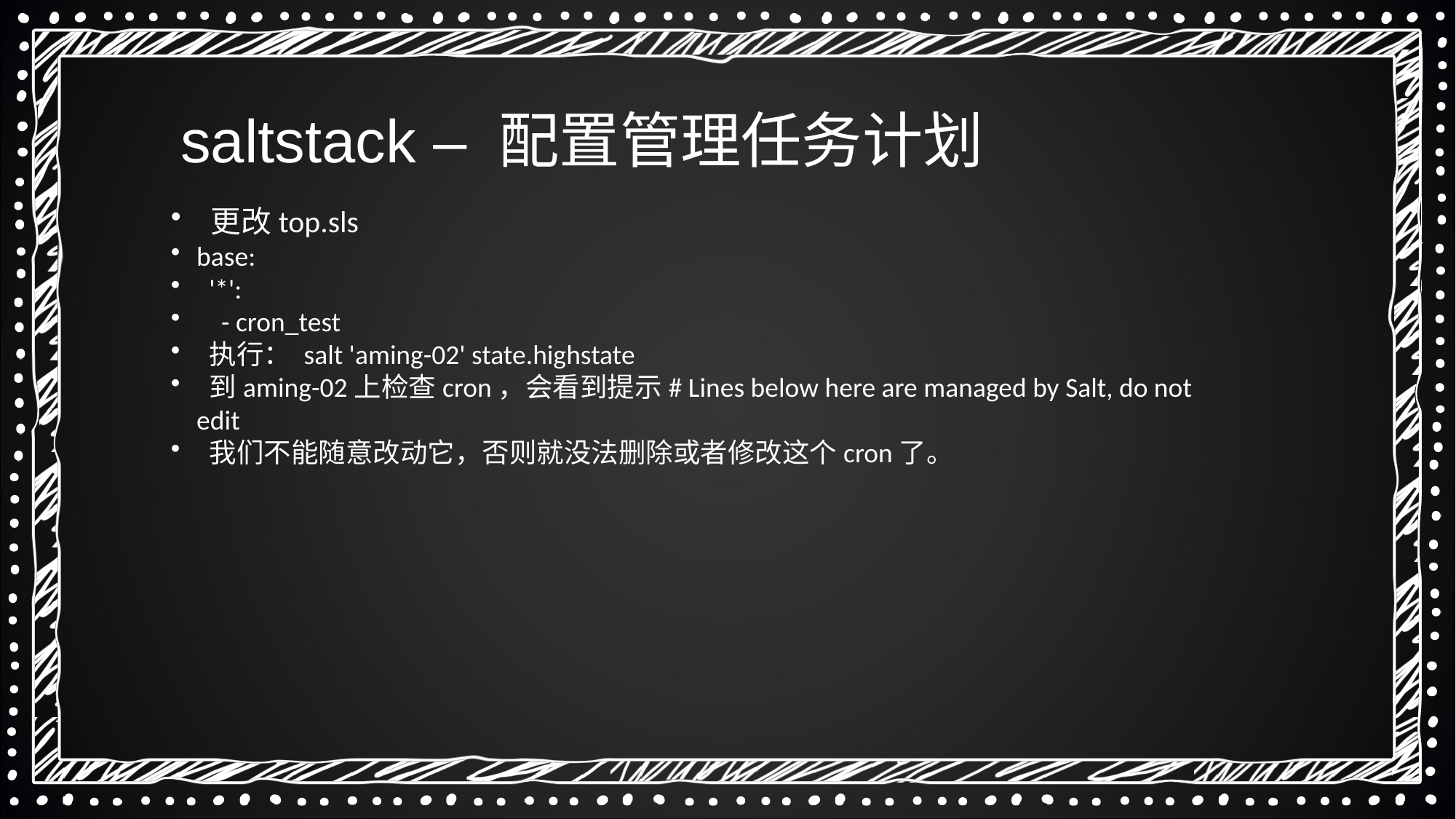

saltstack – 配置管理任务计划
 更改top.sls
base:
  '*':
    - cron_test
 执行： salt 'aming-02' state.highstate
 到aming-02上检查cron，会看到提示# Lines below here are managed by Salt, do not edit
 我们不能随意改动它，否则就没法删除或者修改这个cron了。